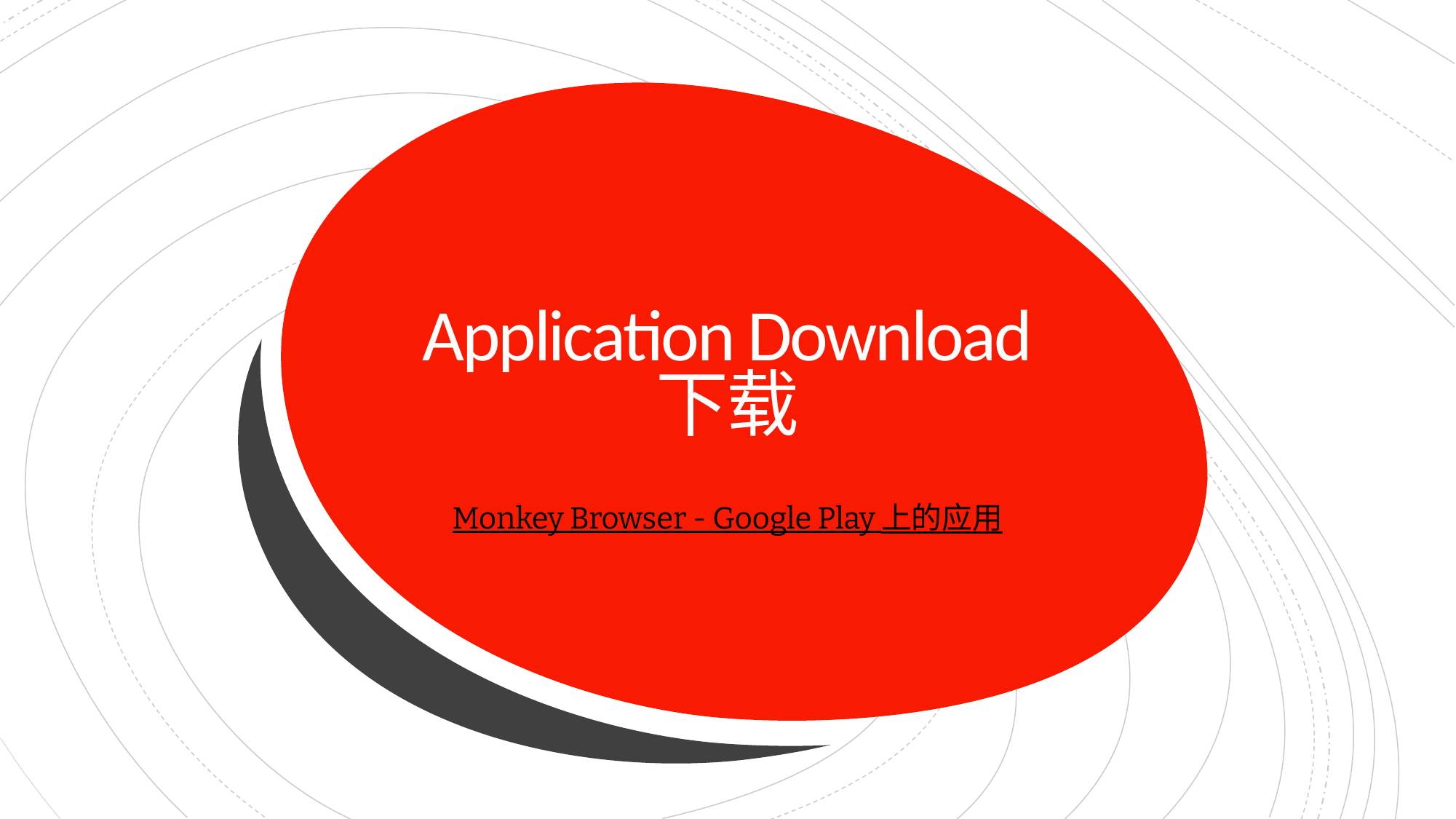

# Application Download 下载

Monkey Browser - Google Play 上的应用